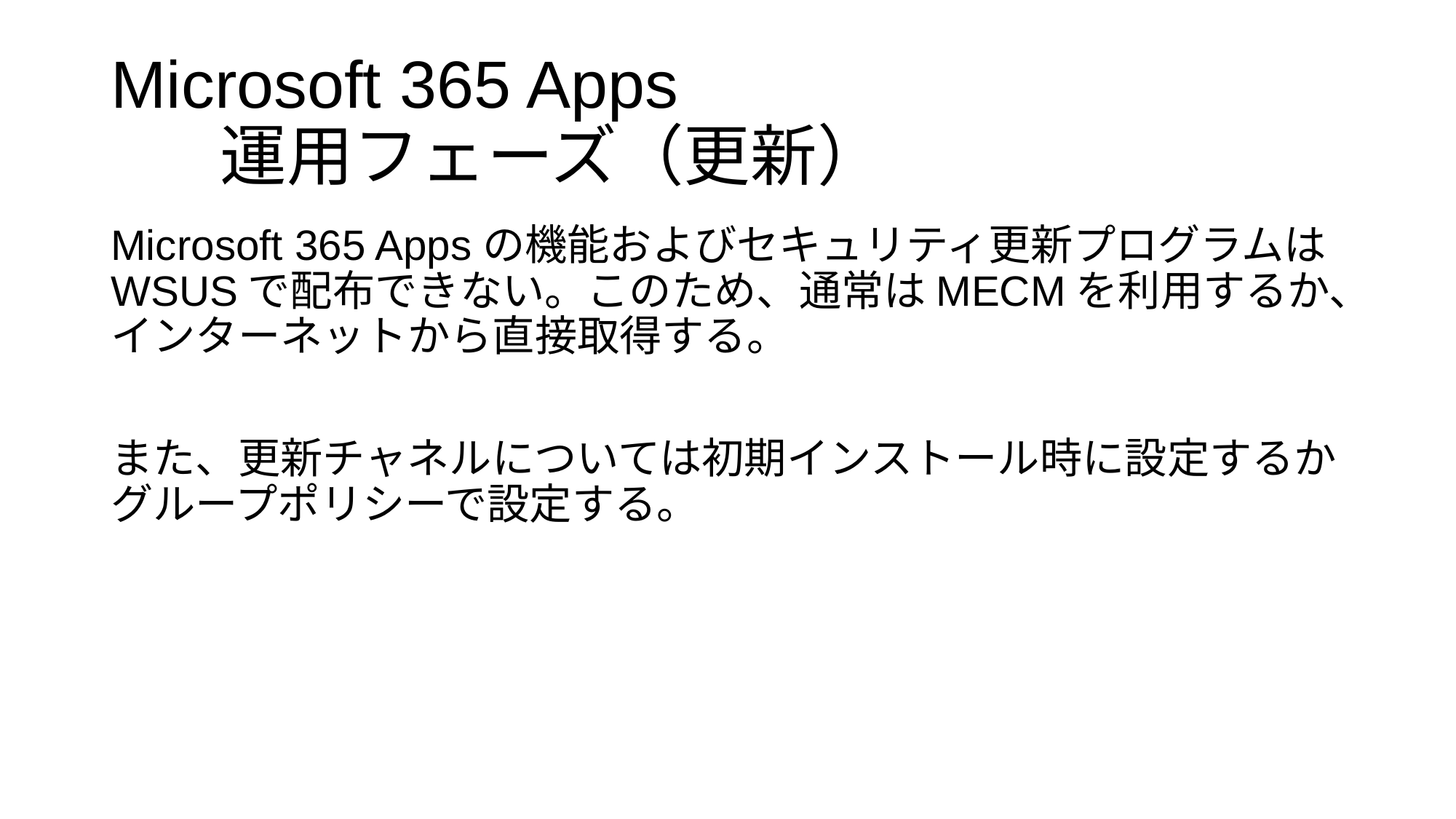

# Microsoft 365 Apps 運用フェーズ（更新）
Microsoft 365 Appsの機能およびセキュリティ更新プログラムはWSUSで配布できない。このため、通常はMECMを利用するか、インターネットから直接取得する。

また、更新チャネルについては初期インストール時に設定するかグループポリシーで設定する。